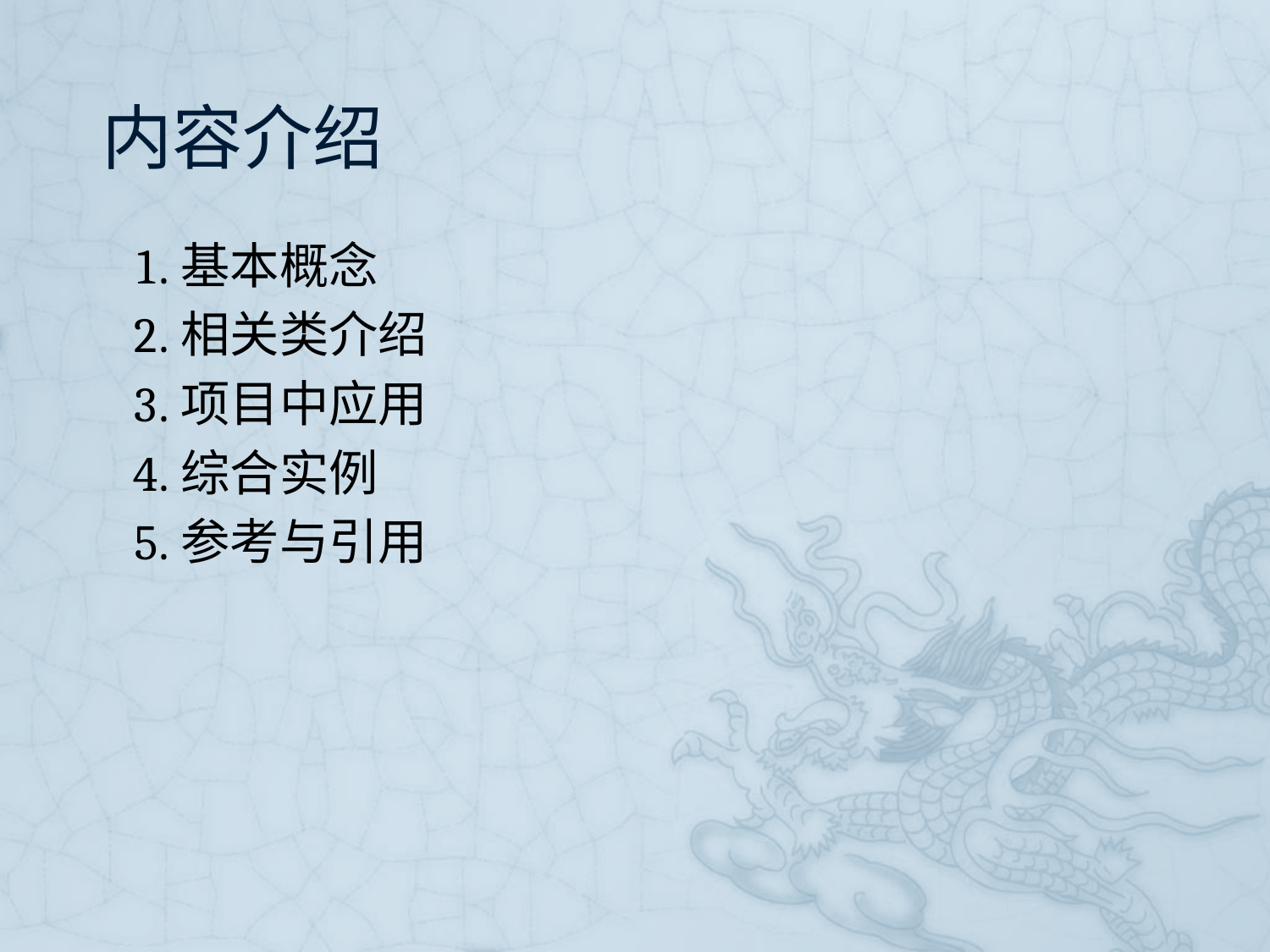

# 内容介绍
1.基本概念
2.相关类介绍
3.项目中应用
4.综合实例
5.参考与引用